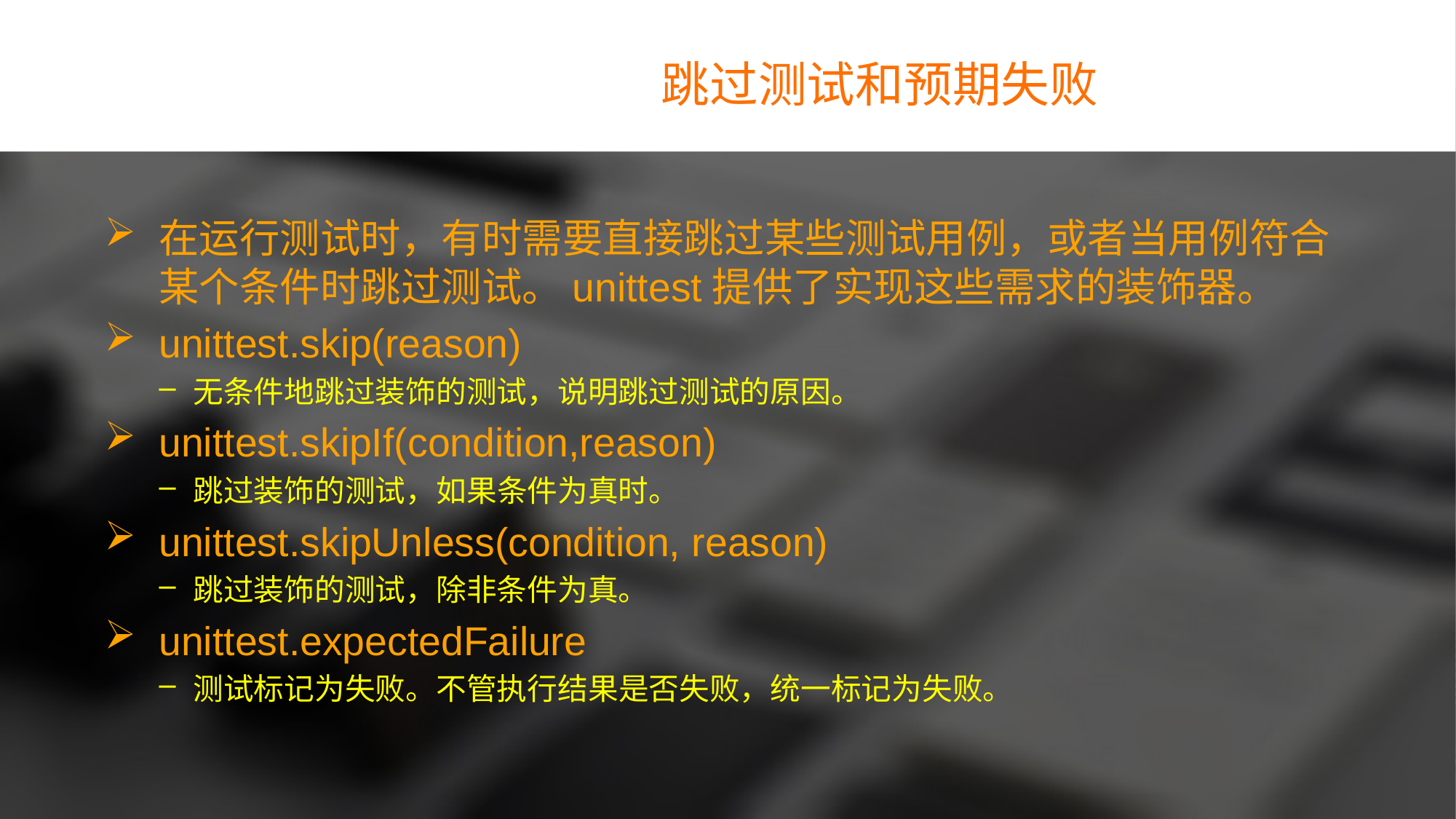

跳过测试和预期失败
在运行测试时，有时需要直接跳过某些测试用例，或者当用例符合某个条件时跳过测试。unittest提供了实现这些需求的装饰器。
unittest.skip(reason)
无条件地跳过装饰的测试，说明跳过测试的原因。
unittest.skipIf(condition,reason)
跳过装饰的测试，如果条件为真时。
unittest.skipUnless(condition, reason)
跳过装饰的测试，除非条件为真。
unittest.expectedFailure
测试标记为失败。不管执行结果是否失败，统一标记为失败。